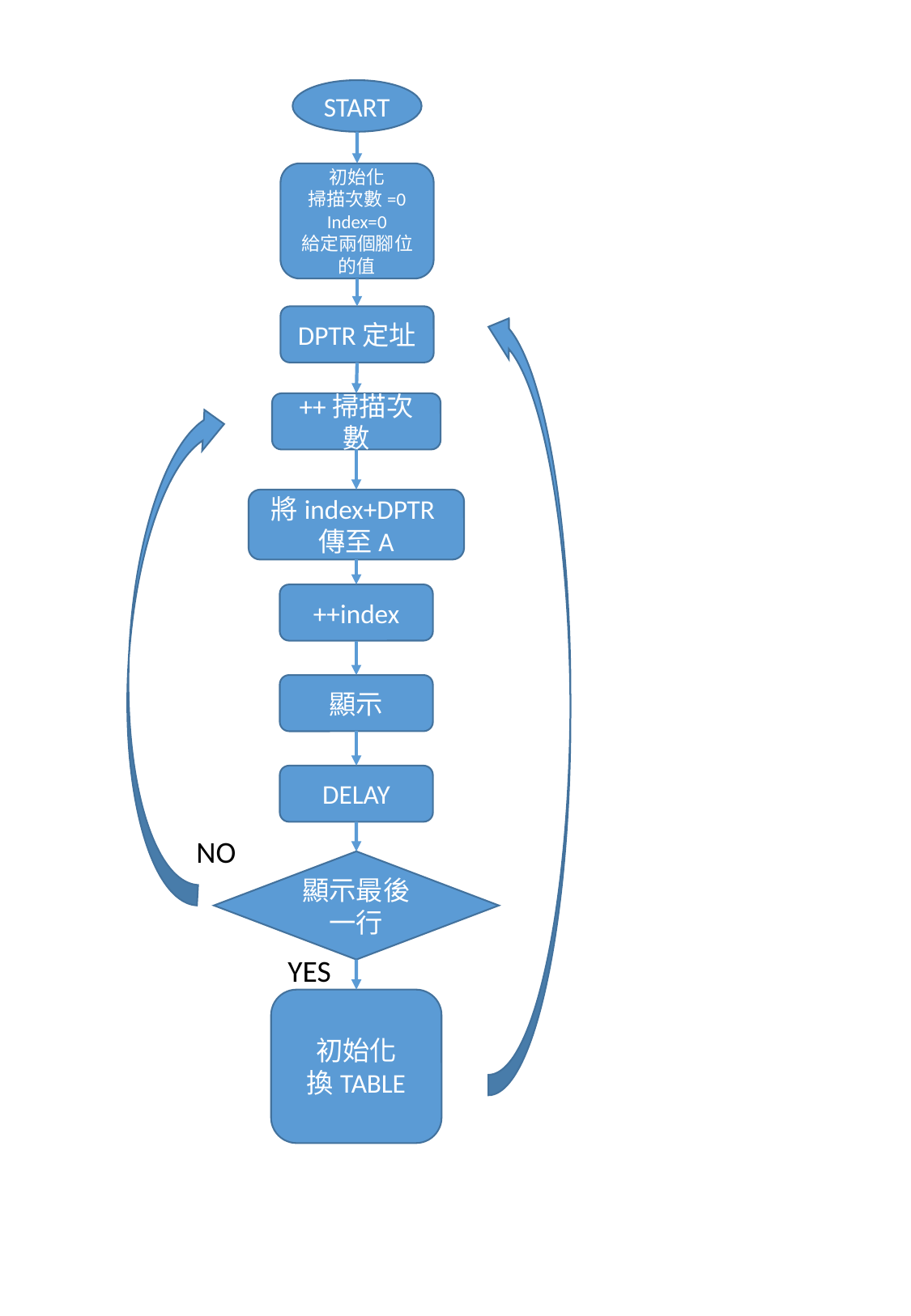

START
初始化
掃描次數=0
Index=0
給定兩個腳位的值

DPTR定址
++掃描次數

將index+DPTR傳至A
++index
顯示
DELAY
NO
顯示最後一行
YES
初始化
換TABLE